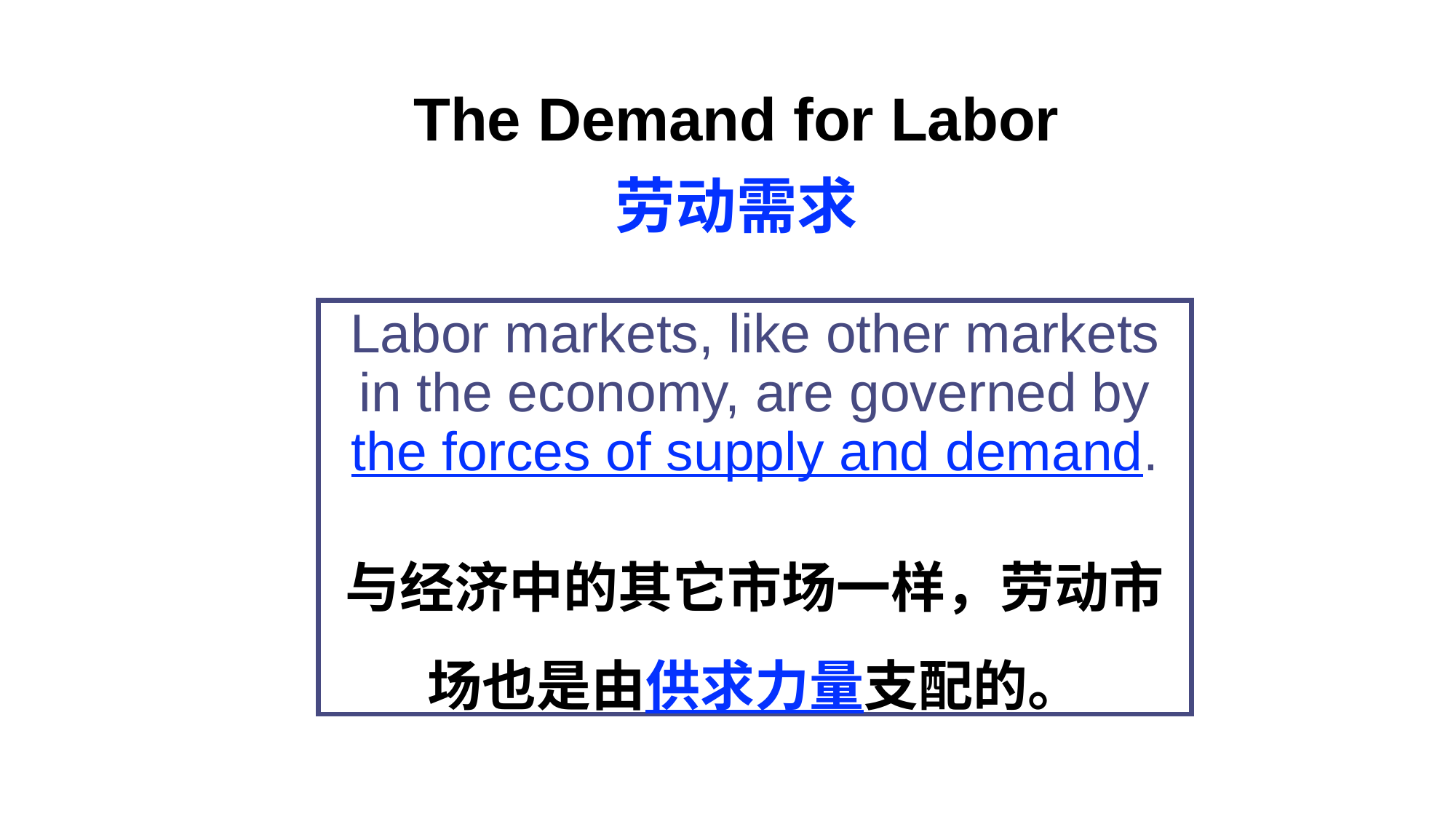

# The Demand for Labor 劳动需求
Labor markets, like other markets in the economy, are governed by the forces of supply and demand.

与经济中的其它市场一样，劳动市场也是由供求力量支配的。